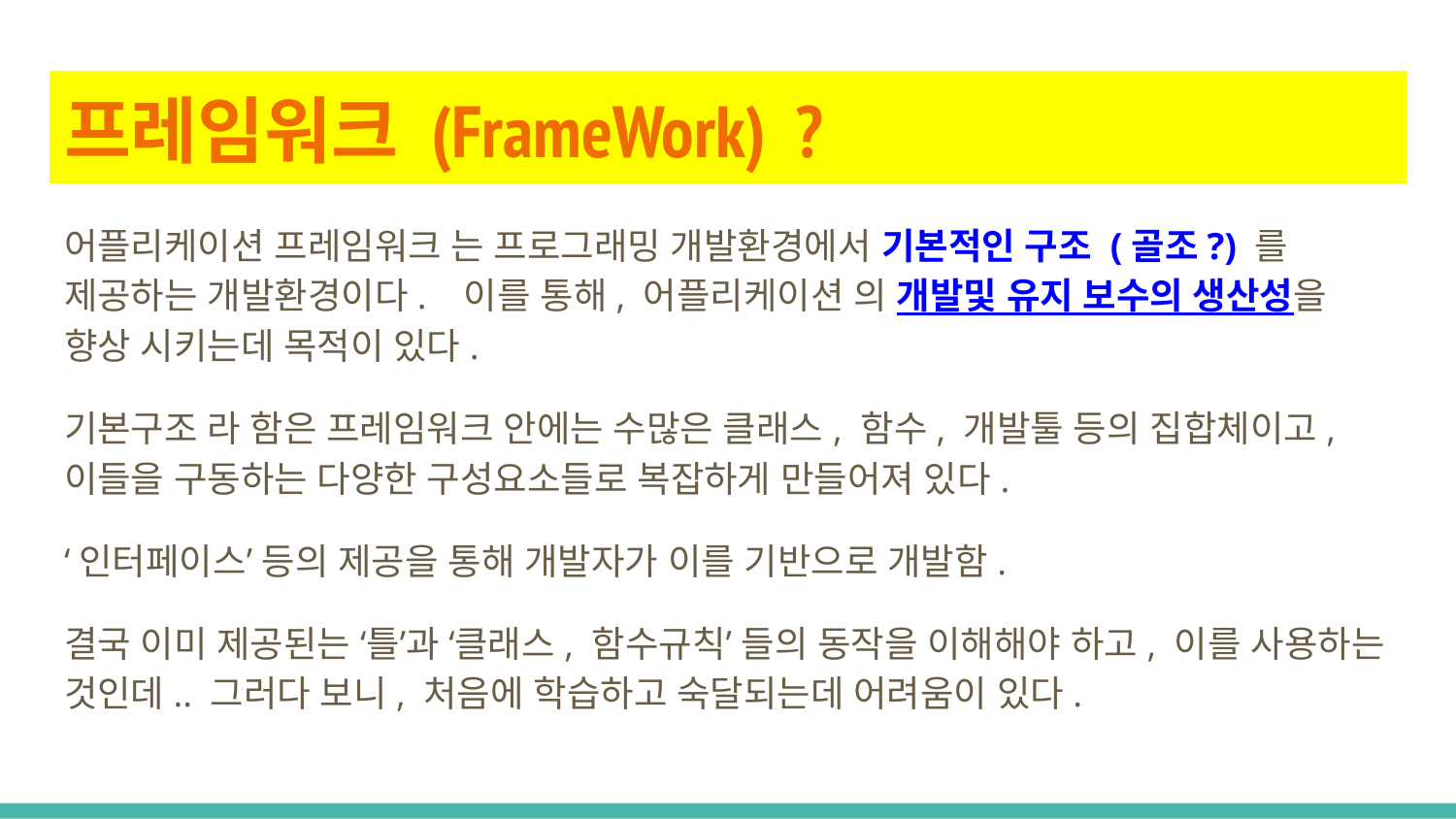

# 프레임워크 (FrameWork)  ?
어플리케이션 프레임워크 는 프로그래밍 개발환경에서 기본적인 구조 (골조?) 를 제공하는 개발환경이다.   이를 통해, 어플리케이션 의 개발및 유지 보수의 생산성을 향상 시키는데 목적이 있다.
기본구조 라 함은 프레임워크 안에는 수많은 클래스, 함수, 개발툴 등의 집합체이고, 이들을 구동하는 다양한 구성요소들로 복잡하게 만들어져 있다.
‘인터페이스’ 등의 제공을 통해 개발자가 이를 기반으로 개발함.
결국 이미 제공된는 ‘틀’과 ‘클래스, 함수규칙’ 들의 동작을 이해해야 하고, 이를 사용하는 것인데.. 그러다 보니, 처음에 학습하고 숙달되는데 어려움이 있다.